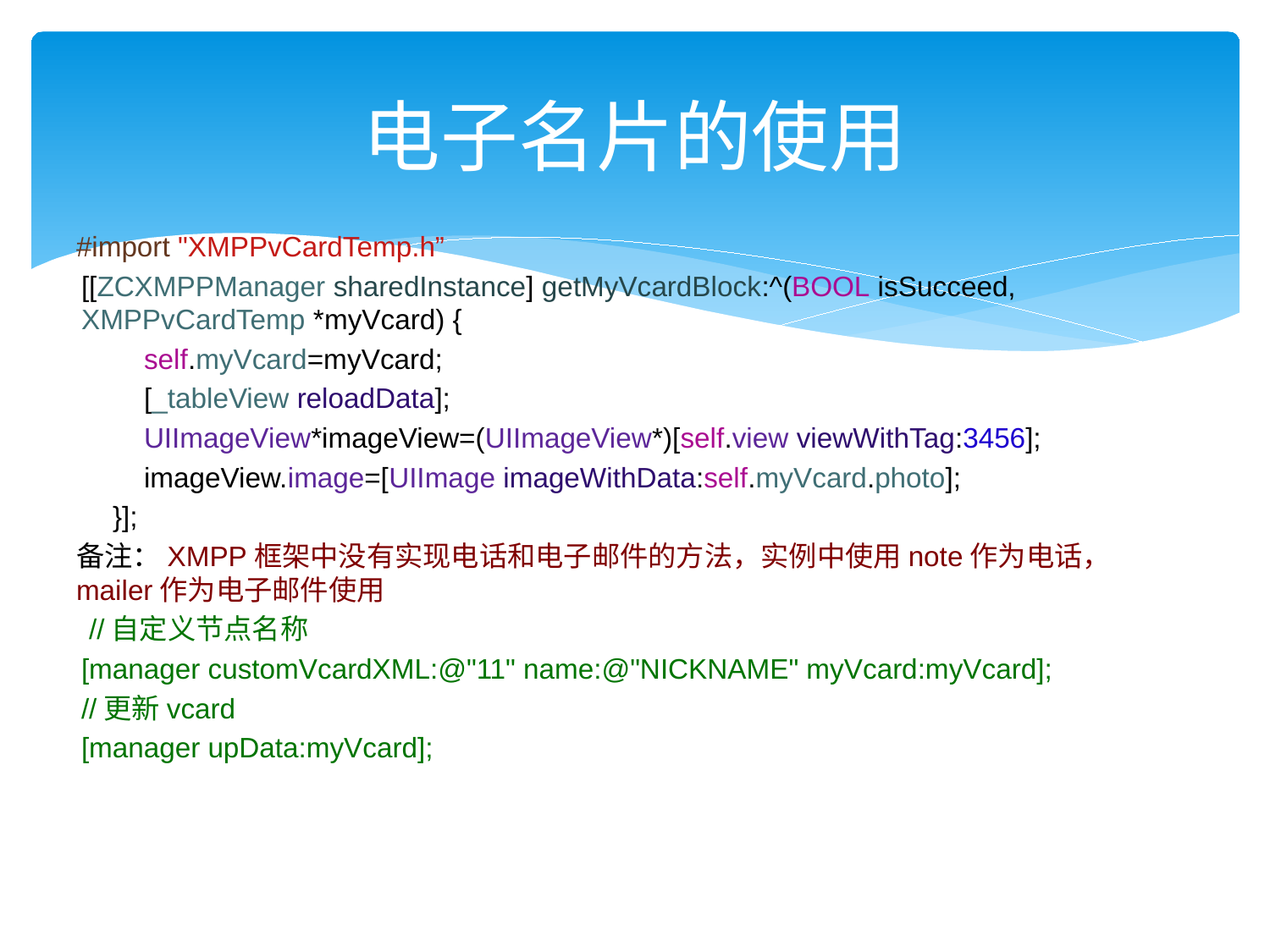

# 电子名片的使用
#import "XMPPvCardTemp.h”
[[ZCXMPPManager sharedInstance] getMyVcardBlock:^(BOOL isSucceed, XMPPvCardTemp *myVcard) {
        self.myVcard=myVcard;
        [_tableView reloadData];
        UIImageView*imageView=(UIImageView*)[self.view viewWithTag:3456];
        imageView.image=[UIImage imageWithData:self.myVcard.photo];
    }];
备注：XMPP框架中没有实现电话和电子邮件的方法，实例中使用note作为电话，mailer作为电子邮件使用
 //自定义节点名称
[manager customVcardXML:@"11" name:@"NICKNAME" myVcard:myVcard];
//更新vcard
[manager upData:myVcard];